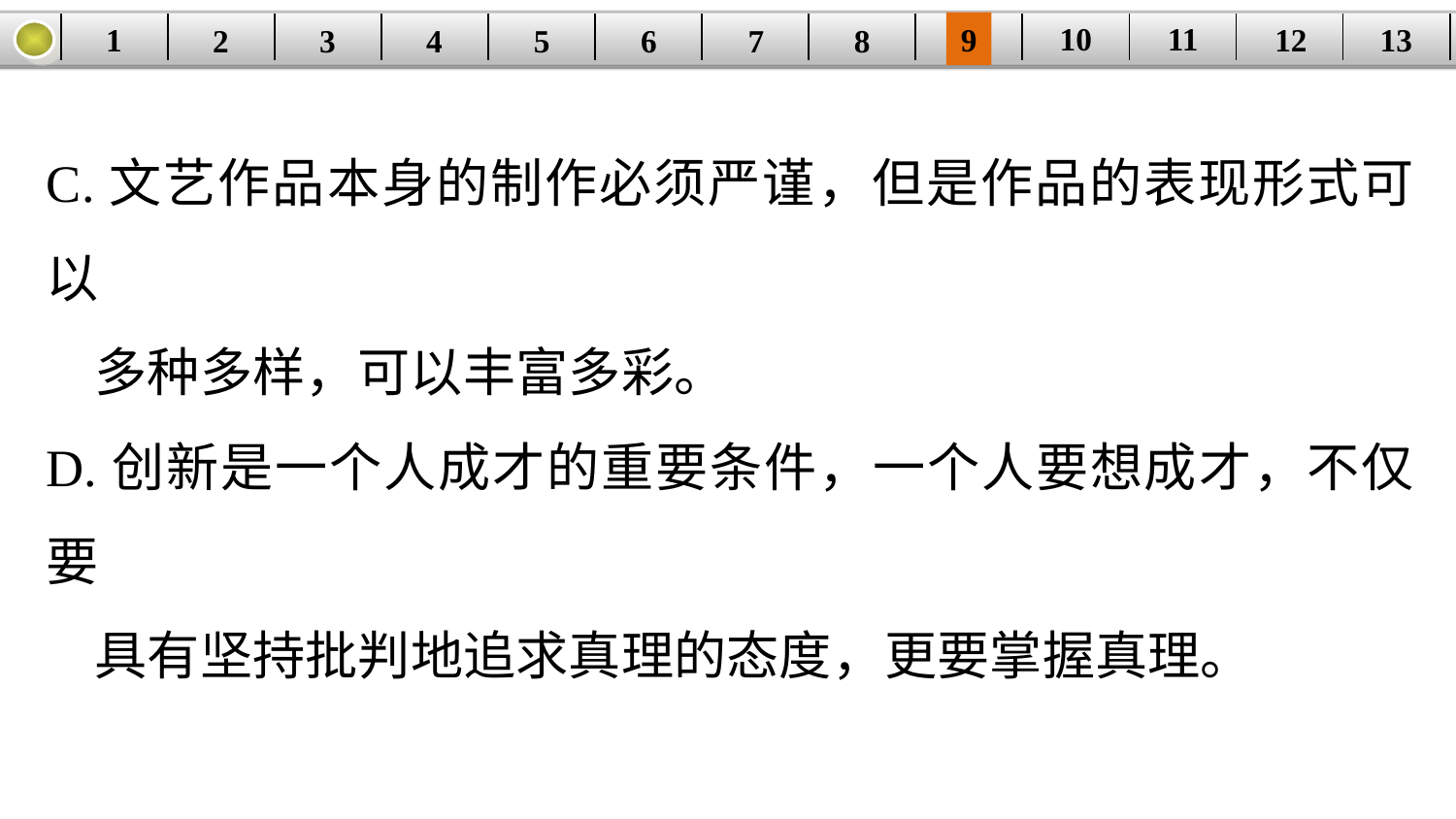

10

11
12
9
13
1
3
4
5
6
8
2
|  |  |  |  |  |  |  |  |  |  |  |  |  |
| --- | --- | --- | --- | --- | --- | --- | --- | --- | --- | --- | --- | --- |
7

C.文艺作品本身的制作必须严谨，但是作品的表现形式可以
   多种多样，可以丰富多彩。
D.创新是一个人成才的重要条件，一个人要想成才，不仅要
   具有坚持批判地追求真理的态度，更要掌握真理。